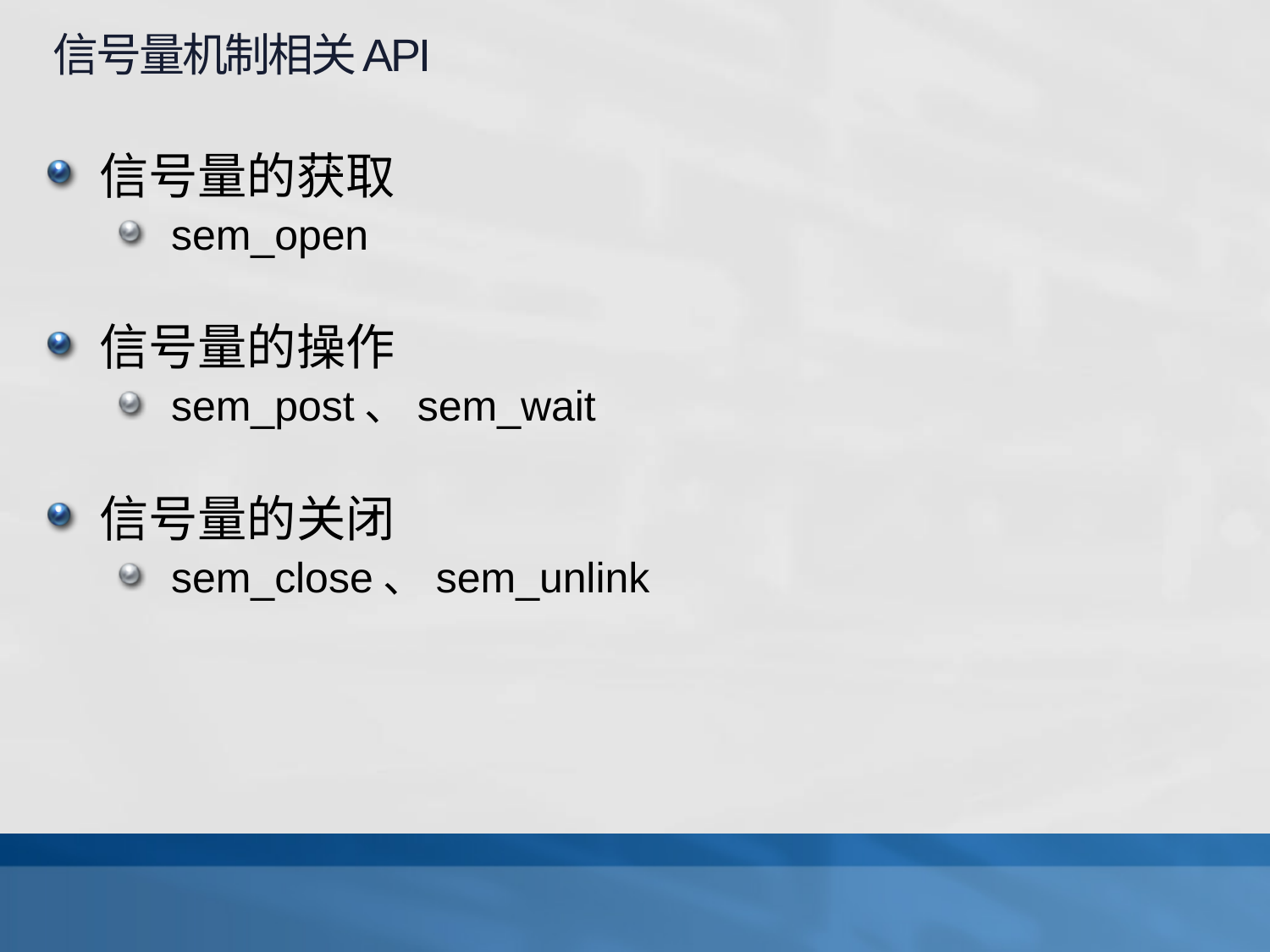

信号量机制相关API

信号量的获取
sem_open

信号量的操作
sem_post、sem_wait

信号量的关闭
sem_close、sem_unlink